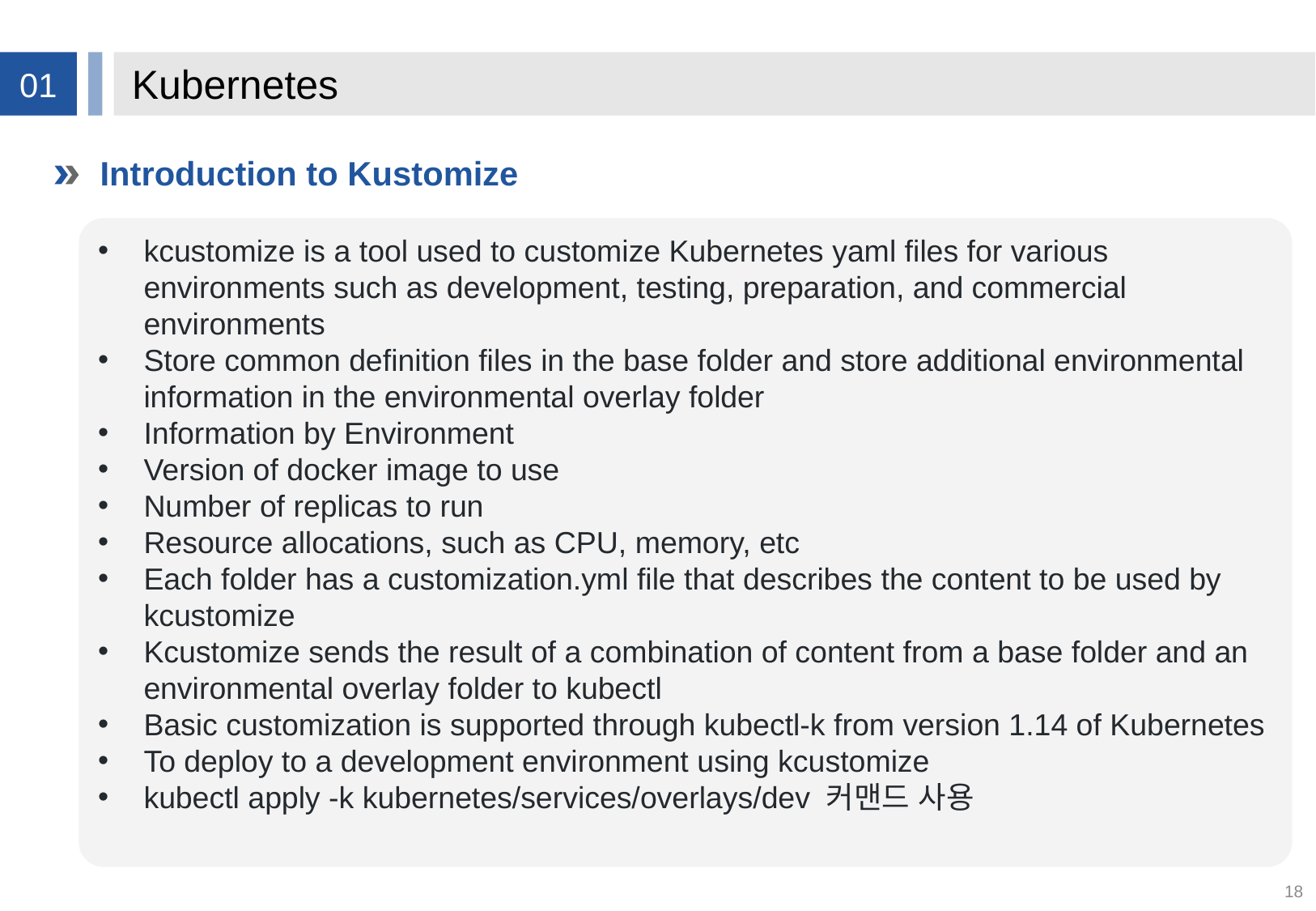

# Kubernetes
01
Introduction to Kustomize

kcustomize is a tool used to customize Kubernetes yaml files for various environments such as development, testing, preparation, and commercial environments
Store common definition files in the base folder and store additional environmental information in the environmental overlay folder
Information by Environment
Version of docker image to use
Number of replicas to run
Resource allocations, such as CPU, memory, etc
Each folder has a customization.yml file that describes the content to be used by kcustomize
Kcustomize sends the result of a combination of content from a base folder and an environmental overlay folder to kubectl
Basic customization is supported through kubectl-k from version 1.14 of Kubernetes
To deploy to a development environment using kcustomize
kubectl apply -k kubernetes/services/overlays/dev 커맨드 사용
18